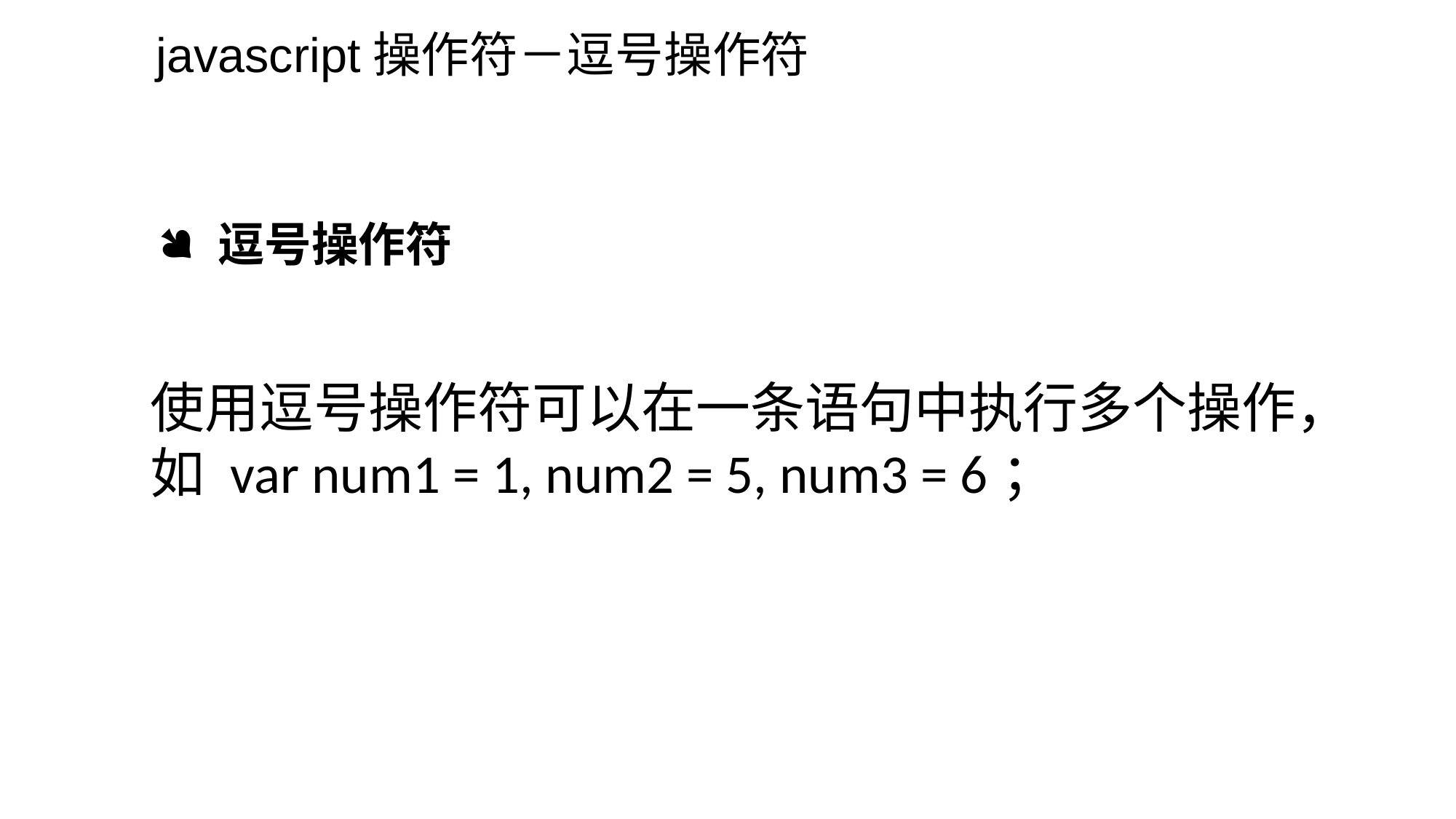

javascript操作符－逗号操作符
 逗号操作符
使用逗号操作符可以在一条语句中执行多个操作，
如 var num1 = 1, num2 = 5, num3 = 6；